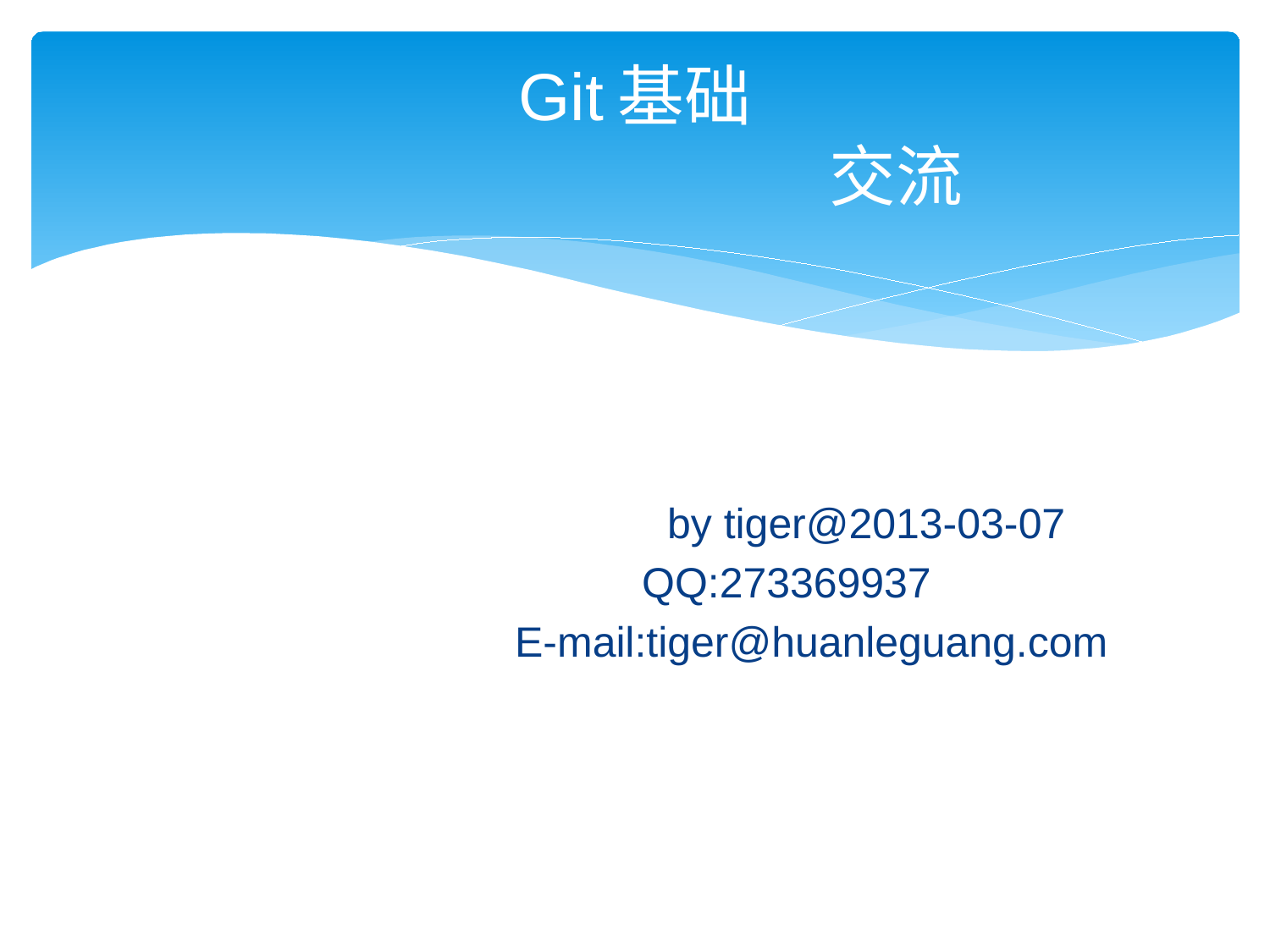

# Git基础 交流

                                             by tiger@2013-03-07
				QQ:273369937
			E-mail:tiger@huanleguang.com